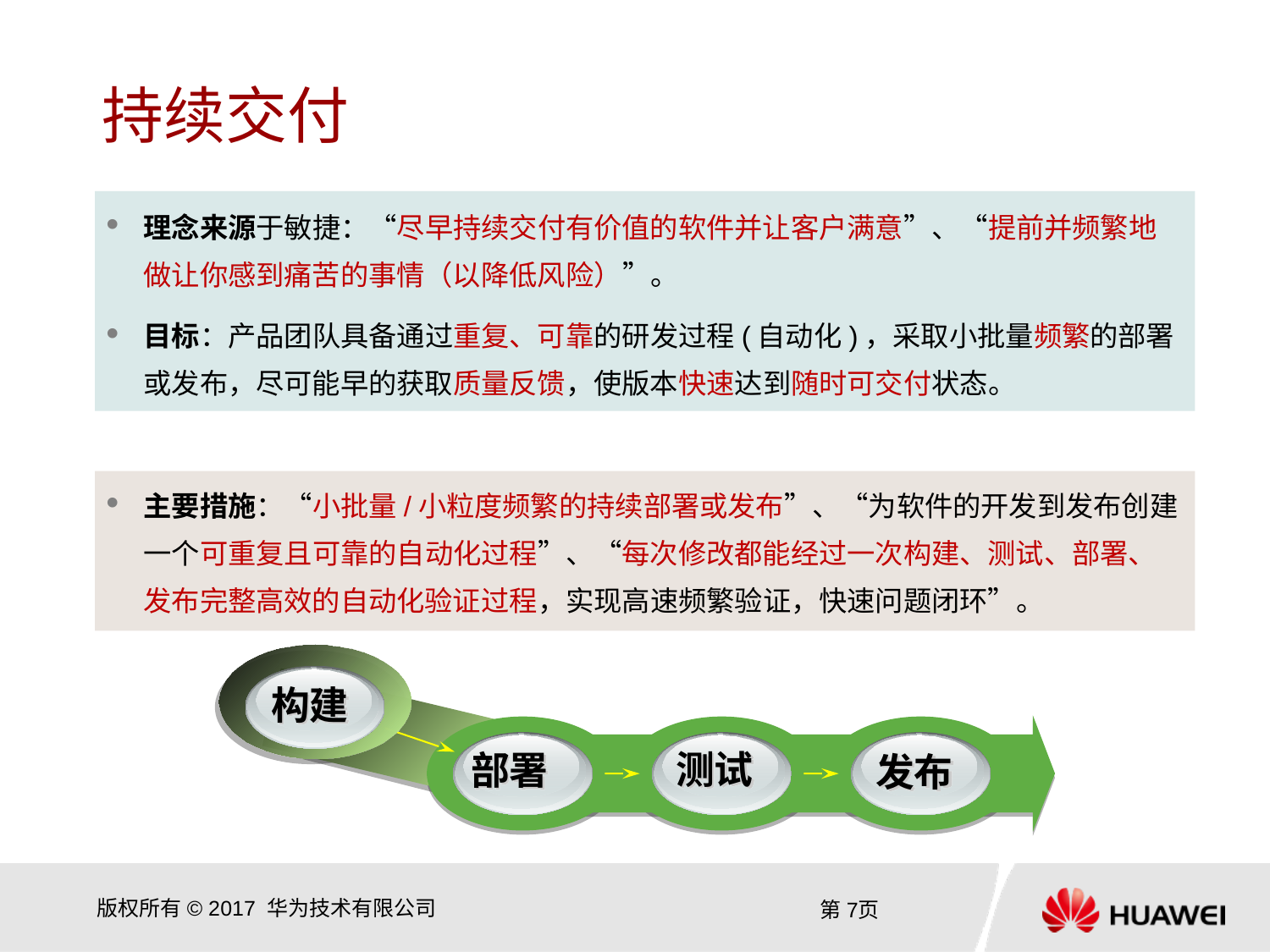

# 持续交付
理念来源于敏捷：“尽早持续交付有价值的软件并让客户满意”、“提前并频繁地做让你感到痛苦的事情（以降低风险）”。
目标：产品团队具备通过重复、可靠的研发过程(自动化)，采取小批量频繁的部署或发布，尽可能早的获取质量反馈，使版本快速达到随时可交付状态。

主要措施：“小批量/小粒度频繁的持续部署或发布”、“为软件的开发到发布创建一个可重复且可靠的自动化过程”、“每次修改都能经过一次构建、测试、部署、发布完整高效的自动化验证过程，实现高速频繁验证，快速问题闭环”。

构建

测试
部署
发布